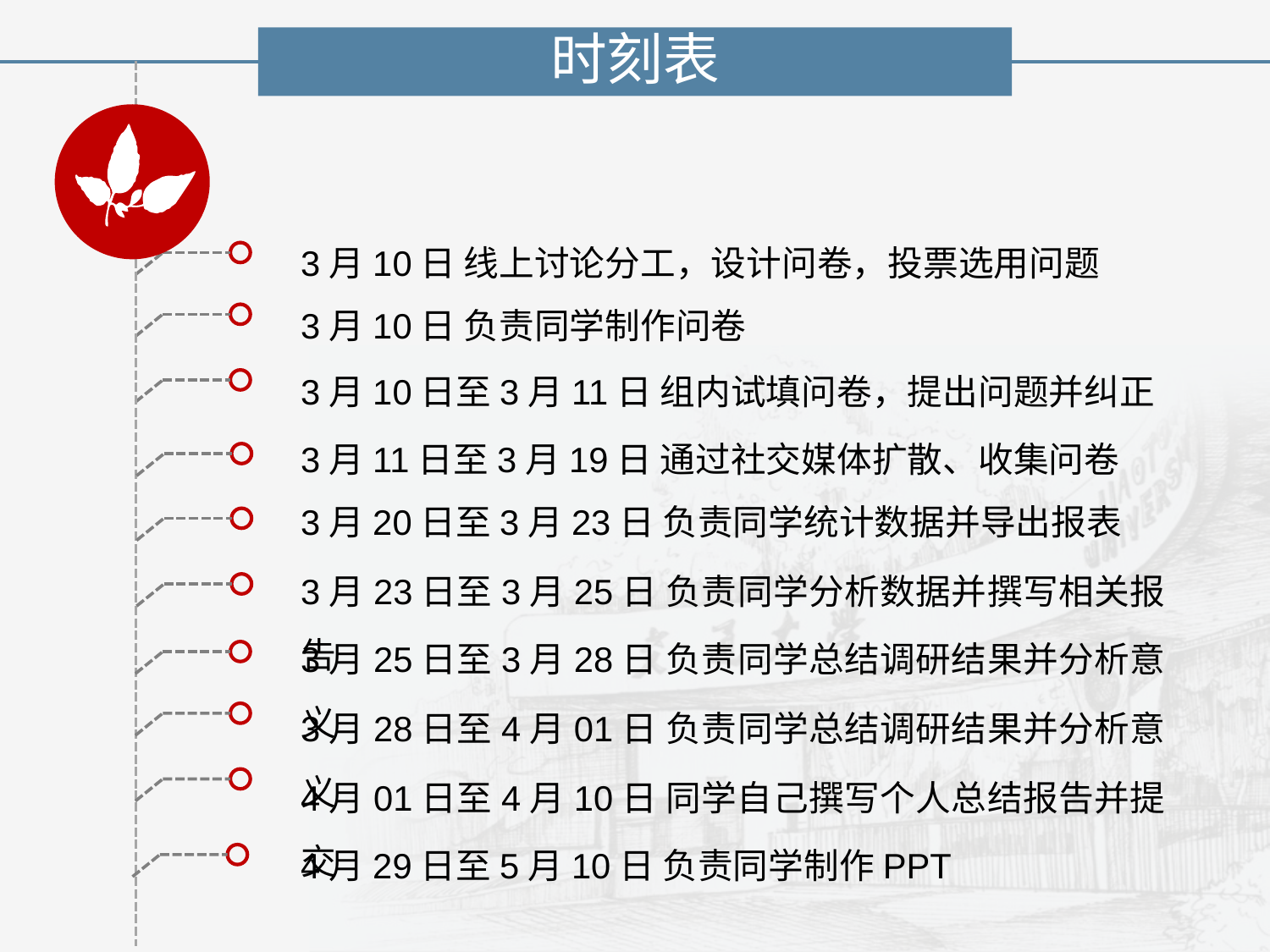

时刻表

3月10日 线上讨论分工，设计问卷，投票选用问题

3月10日 负责同学制作问卷

3月10日至3月11日 组内试填问卷，提出问题并纠正

3月11日至3月19日 通过社交媒体扩散、收集问卷

3月20日至3月23日 负责同学统计数据并导出报表

3月23日至3月25日 负责同学分析数据并撰写相关报告

3月25日至3月28日 负责同学总结调研结果并分析意义

3月28日至4月01日 负责同学总结调研结果并分析意义

4月01日至4月10日 同学自己撰写个人总结报告并提交

4月29日至5月10日 负责同学制作PPT